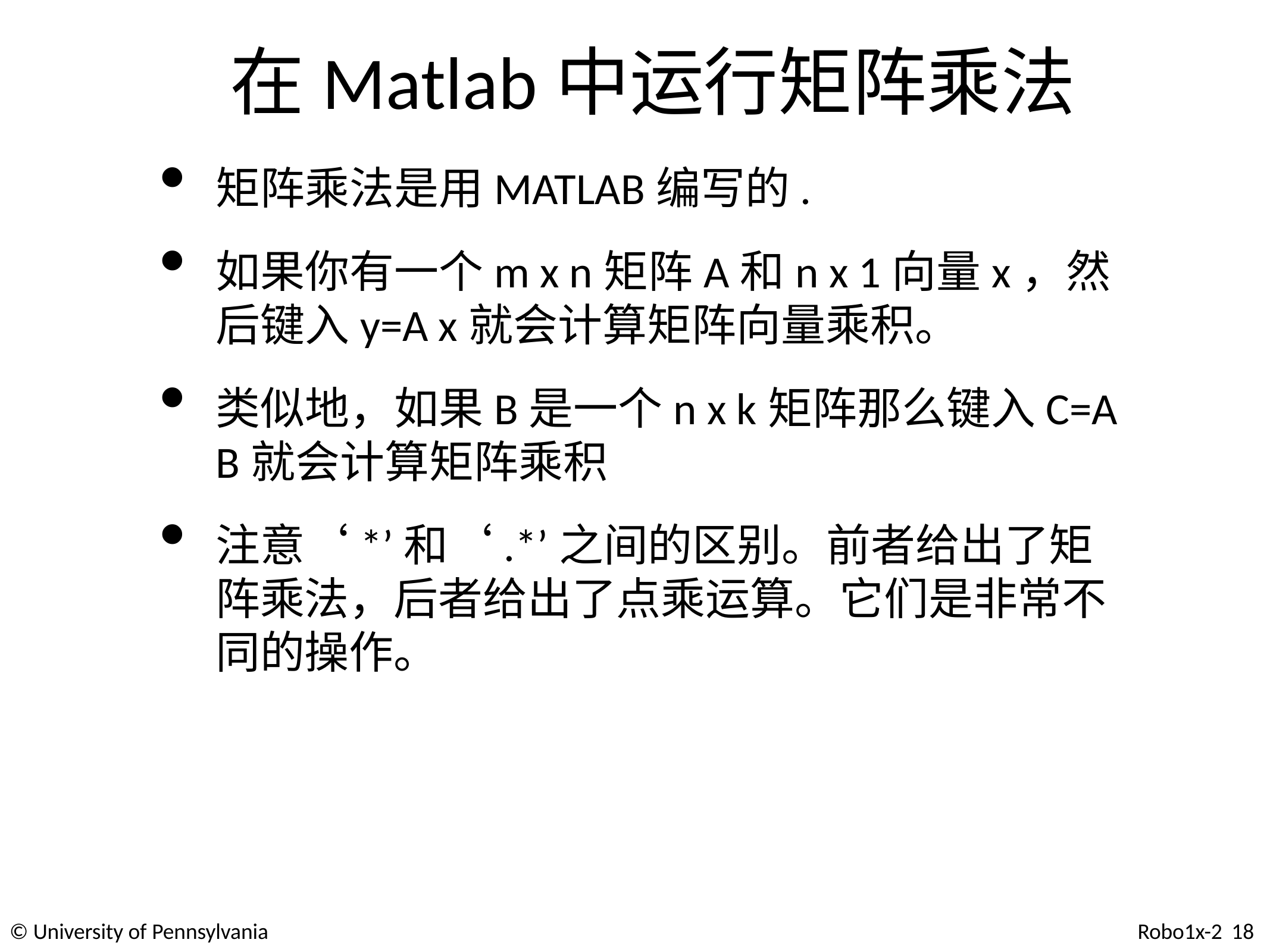

# 在Matlab中运行矩阵乘法
矩阵乘法是用MATLAB编写的.
如果你有一个m x n矩阵A和n x 1向量x，然后键入y=A x就会计算矩阵向量乘积。
类似地，如果B是一个n x k矩阵那么键入C=A B就会计算矩阵乘积
注意‘*’和‘.*’之间的区别。前者给出了矩阵乘法，后者给出了点乘运算。它们是非常不同的操作。
© University of Pennsylvania
Robo1x-2 18